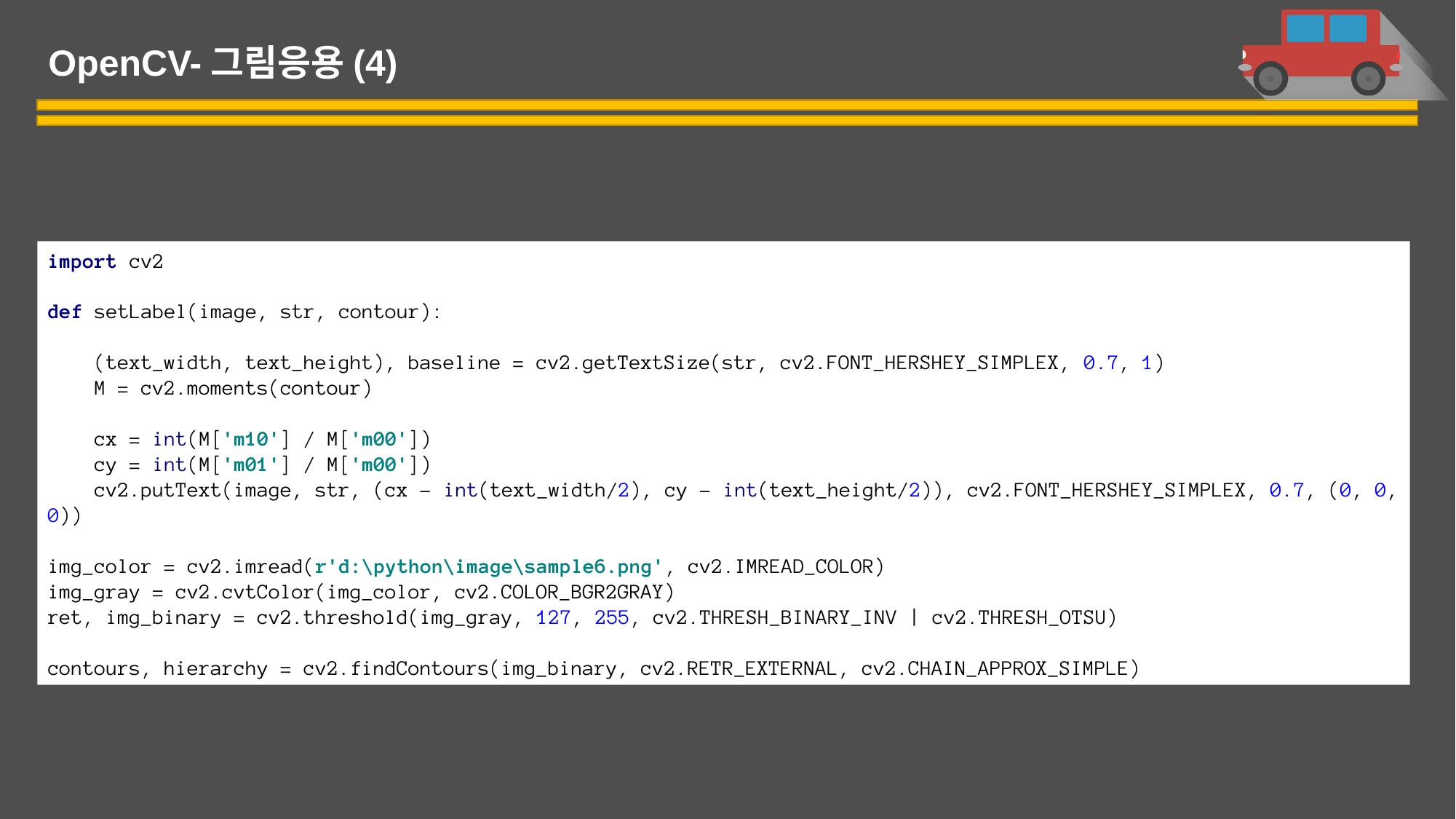

# OpenCV-그림응용(4)

import cv2
def setLabel(image, str, contour):
    (text_width, text_height), baseline = cv2.getTextSize(str, cv2.FONT_HERSHEY_SIMPLEX, 0.7, 1)
    M = cv2.moments(contour)
    cx = int(M['m10'] / M['m00'])
    cy = int(M['m01'] / M['m00'])
    cv2.putText(image, str, (cx - int(text_width/2), cy - int(text_height/2)), cv2.FONT_HERSHEY_SIMPLEX, 0.7, (0, 0, 0))
img_color = cv2.imread(r'd:\python\image\sample6.png', cv2.IMREAD_COLOR)
img_gray = cv2.cvtColor(img_color, cv2.COLOR_BGR2GRAY)
ret, img_binary = cv2.threshold(img_gray, 127, 255, cv2.THRESH_BINARY_INV | cv2.THRESH_OTSU)
contours, hierarchy = cv2.findContours(img_binary, cv2.RETR_EXTERNAL, cv2.CHAIN_APPROX_SIMPLE)